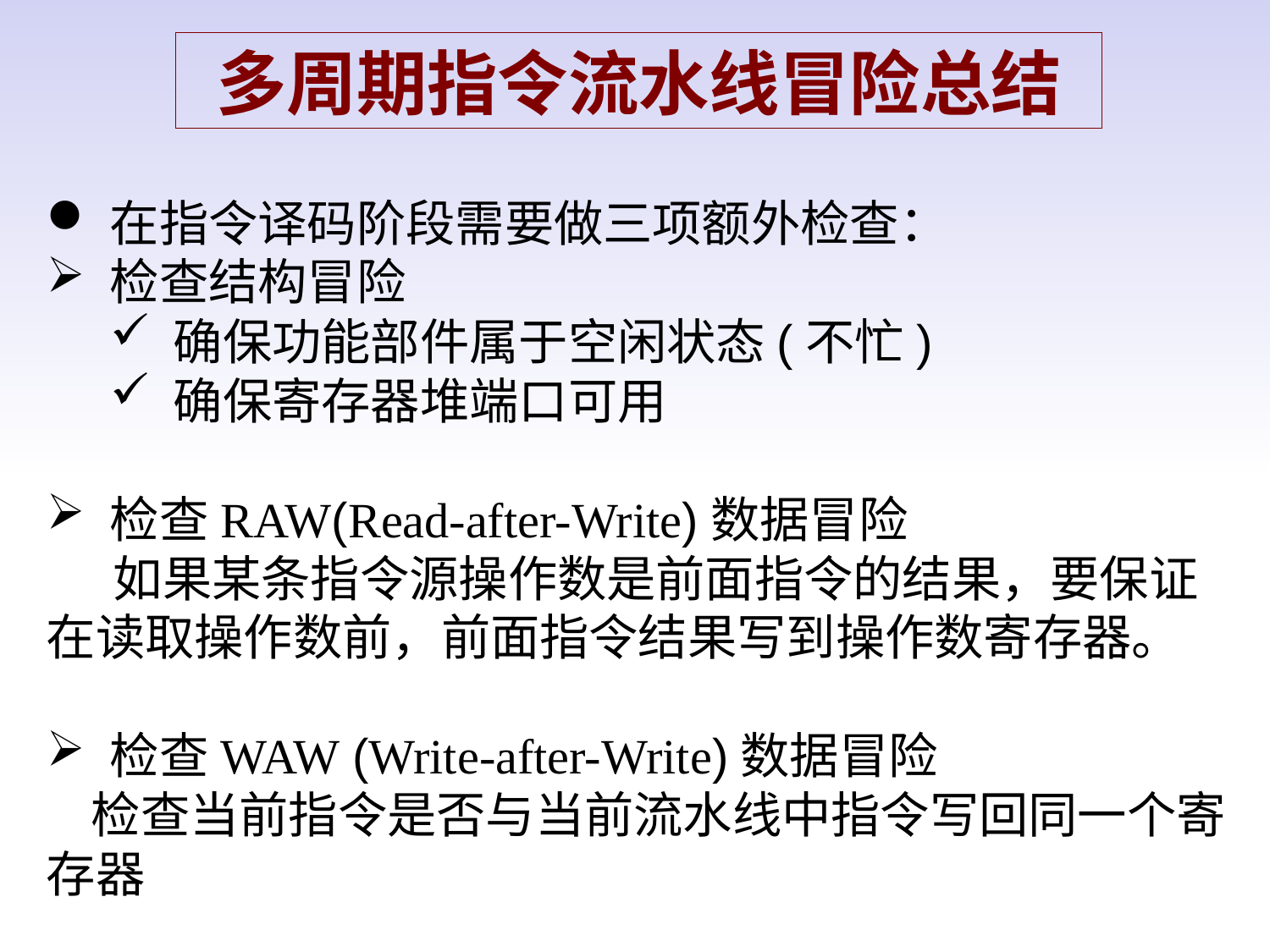

多周期指令流水线冒险总结
在指令译码阶段需要做三项额外检查：
检查结构冒险
确保功能部件属于空闲状态(不忙)
确保寄存器堆端口可用

检查RAW(Read-after-Write)数据冒险
     如果某条指令源操作数是前面指令的结果，要保证在读取操作数前，前面指令结果写到操作数寄存器。

检查WAW (Write-after-Write)数据冒险
   检查当前指令是否与当前流水线中指令写回同一个寄存器